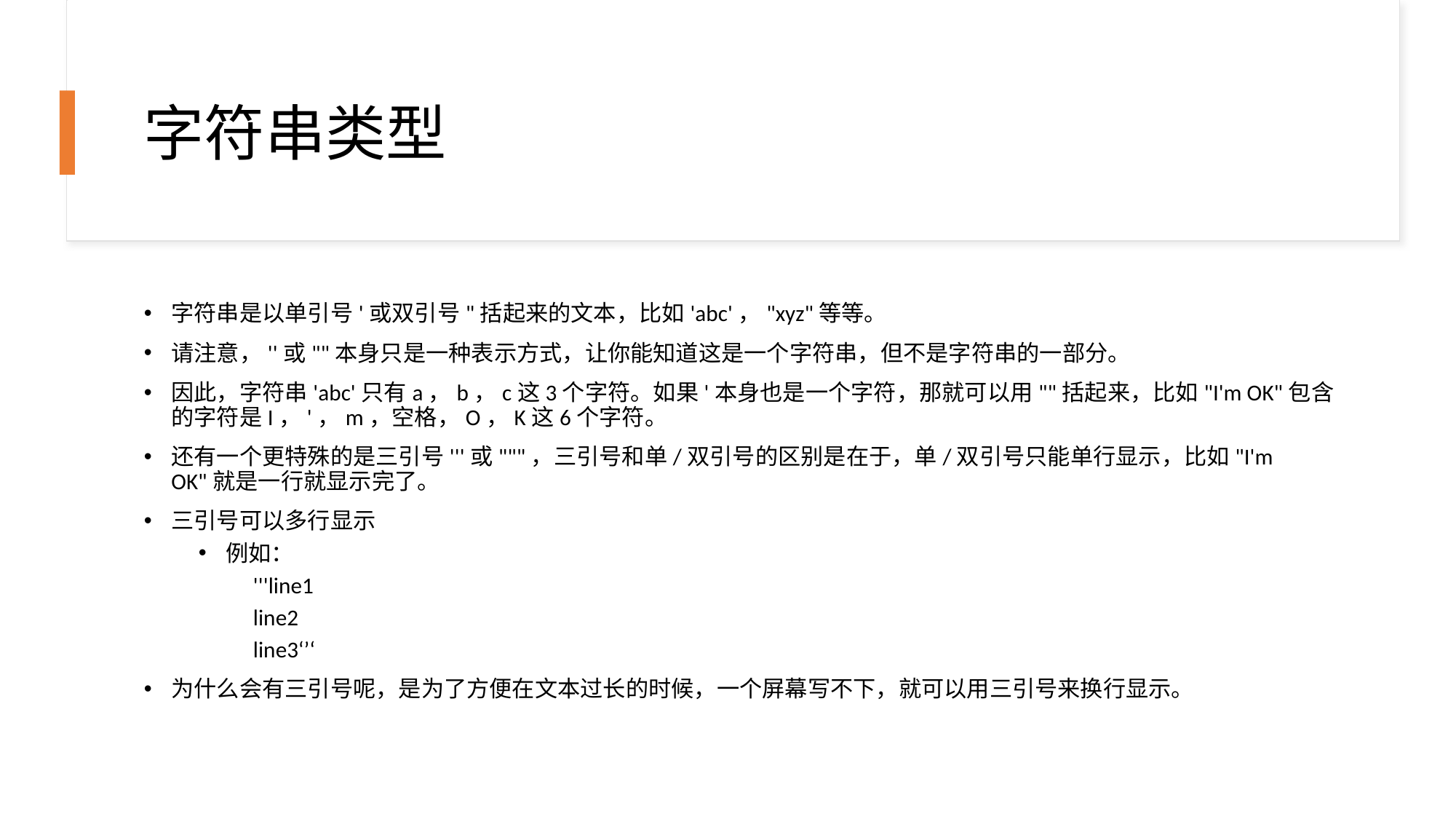

# 字符串类型

字符串是以单引号'或双引号"括起来的文本，比如'abc'，"xyz"等等。
请注意，''或""本身只是一种表示方式，让你能知道这是一个字符串，但不是字符串的一部分。
因此，字符串'abc'只有a，b，c这3个字符。如果'本身也是一个字符，那就可以用""括起来，比如"I'm OK"包含的字符是I，'，m，空格，O，K这6个字符。
还有一个更特殊的是三引号'''或"""，三引号和单/双引号的区别是在于，单/双引号只能单行显示，比如"I'm OK"就是一行就显示完了。
三引号可以多行显示
例如：
'''line1
line2
line3‘’‘
为什么会有三引号呢，是为了方便在文本过长的时候，一个屏幕写不下，就可以用三引号来换行显示。